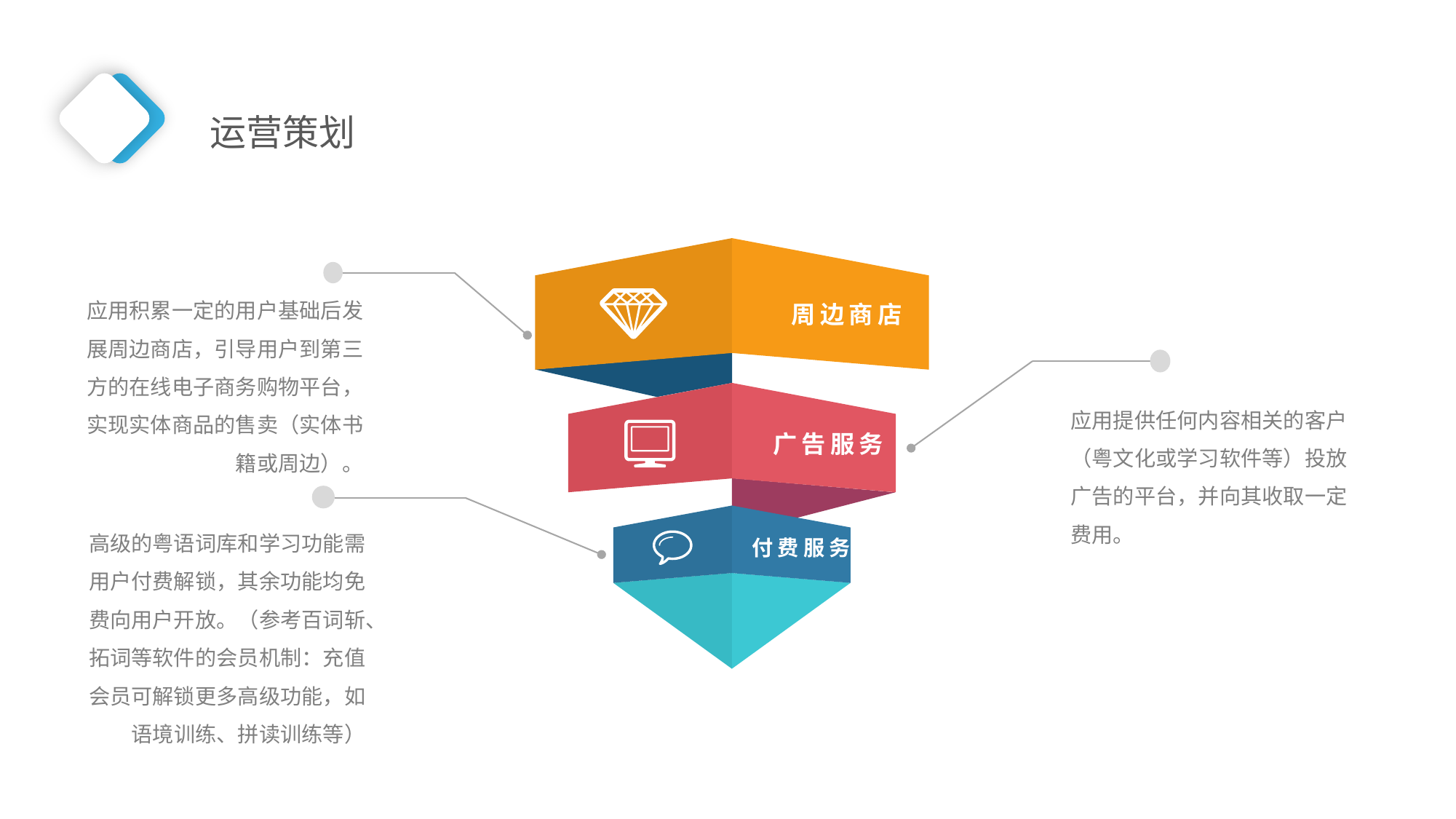

运营策划

周边商店

应用积累一定的用户基础后发展周边商店，引导用户到第三方的在线电子商务购物平台，实现实体商品的售卖（实体书籍或周边）。

广告服务

应用提供任何内容相关的客户（粤文化或学习软件等）投放广告的平台，并向其收取一定费用。

付费服务

高级的粤语词库和学习功能需用户付费解锁，其余功能均免费向用户开放。（参考百词斩、拓词等软件的会员机制：充值会员可解锁更多高级功能，如语境训练、拼读训练等）